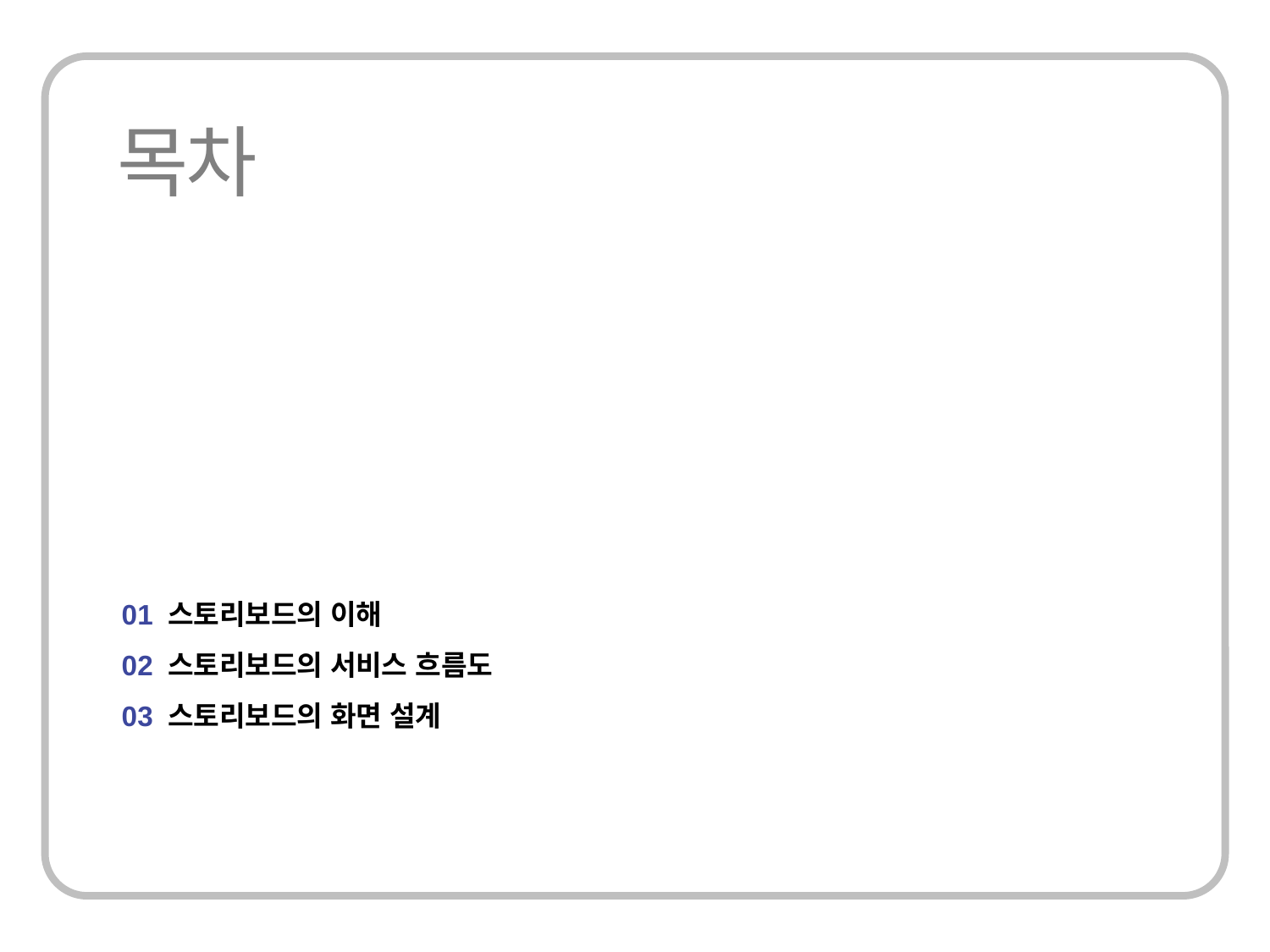

01 스토리보드의 이해
02 스토리보드의 서비스 흐름도
03 스토리보드의 화면 설계